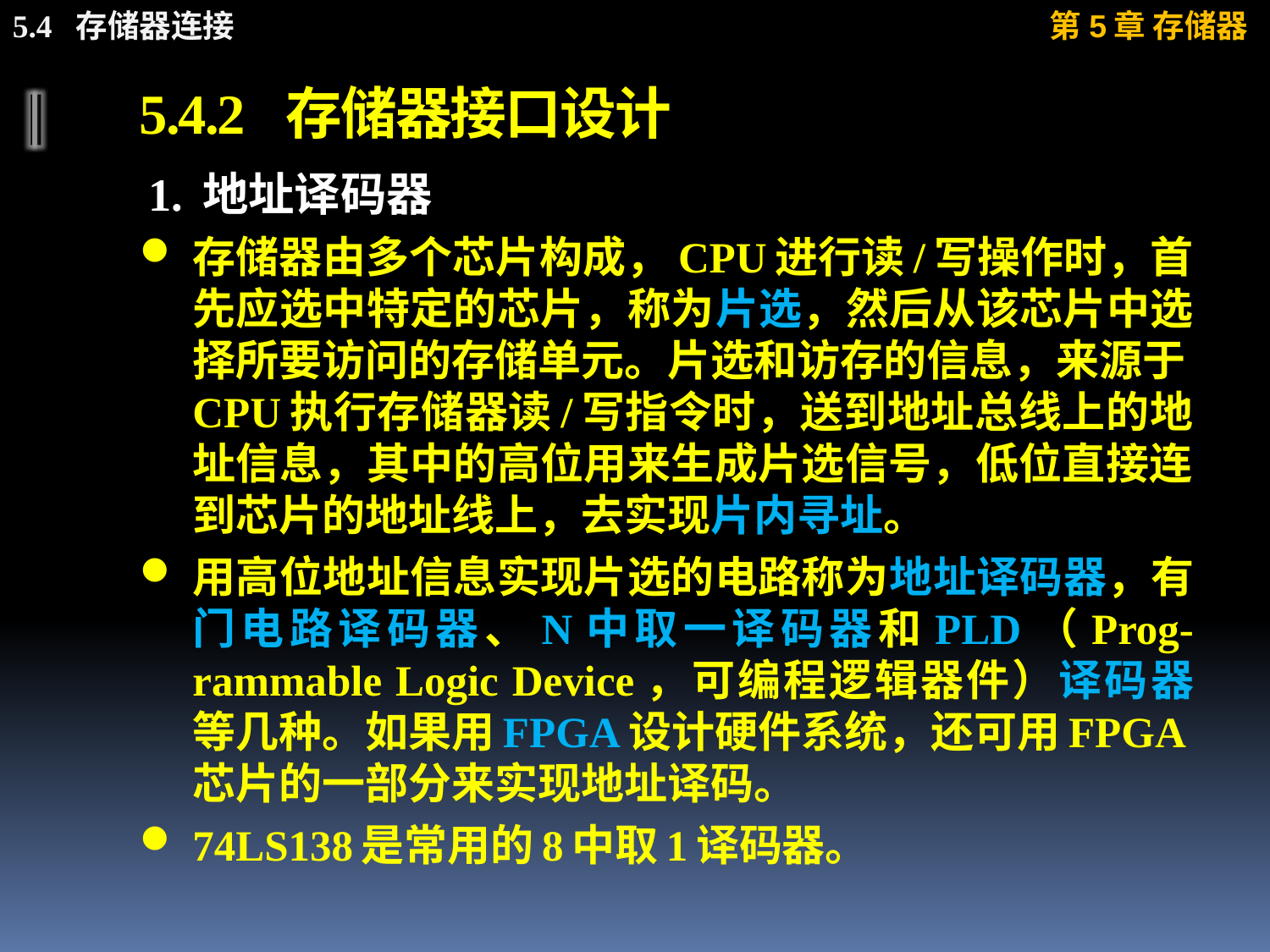

# 5.4.2  存储器接口设计
1. 地址译码器
存储器由多个芯片构成，CPU进行读/写操作时，首先应选中特定的芯片，称为片选，然后从该芯片中选择所要访问的存储单元。片选和访存的信息，来源于CPU执行存储器读/写指令时，送到地址总线上的地址信息，其中的高位用来生成片选信号，低位直接连到芯片的地址线上，去实现片内寻址。
用高位地址信息实现片选的电路称为地址译码器，有门电路译码器、N中取一译码器和PLD（Prog-rammable Logic Device，可编程逻辑器件）译码器等几种。如果用FPGA设计硬件系统，还可用FPGA芯片的一部分来实现地址译码。
74LS138是常用的8中取1译码器。